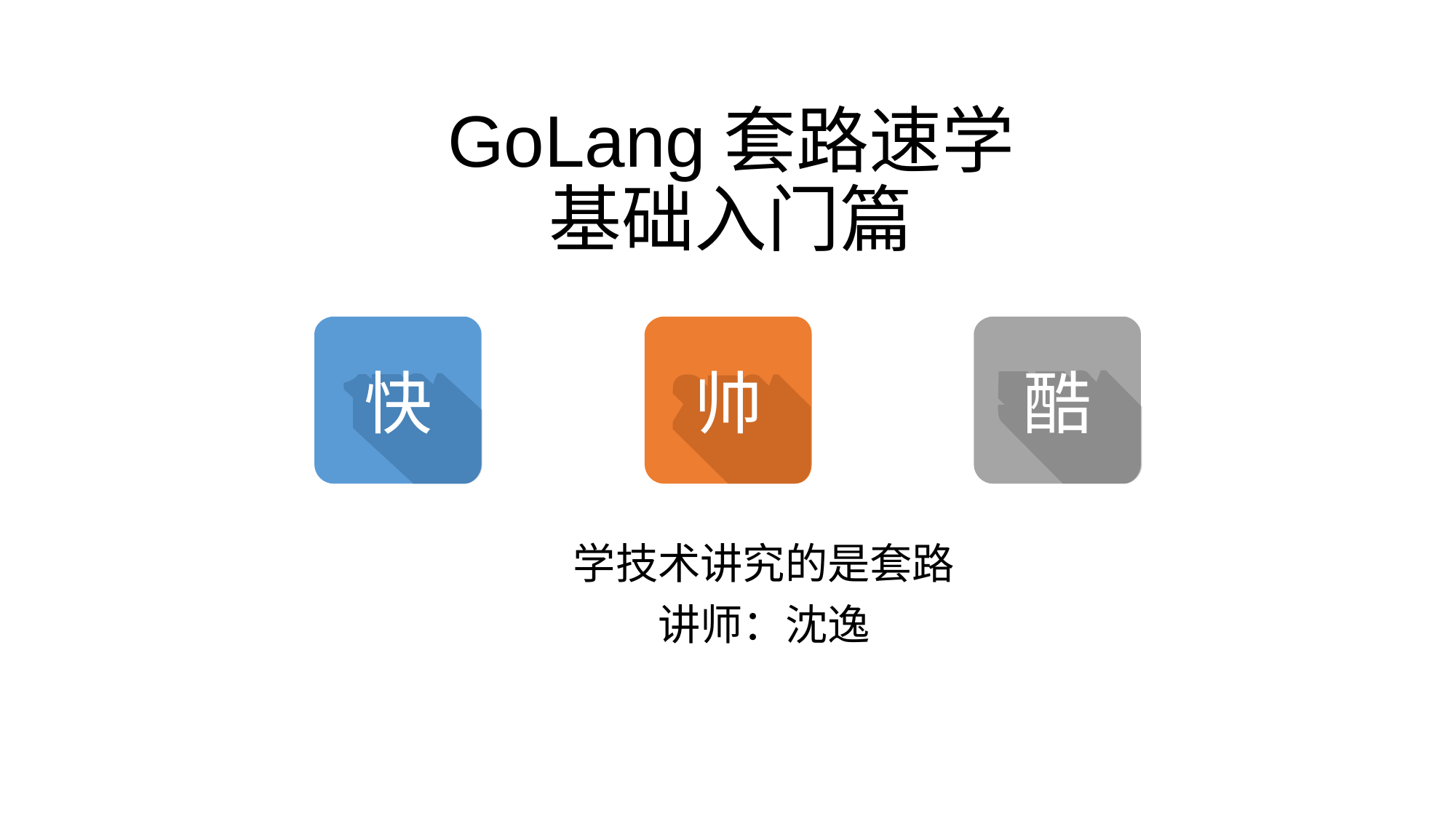

GoLang套路速学
基础入门篇

快
帅
酷

学技术讲究的是套路
讲师：沈逸